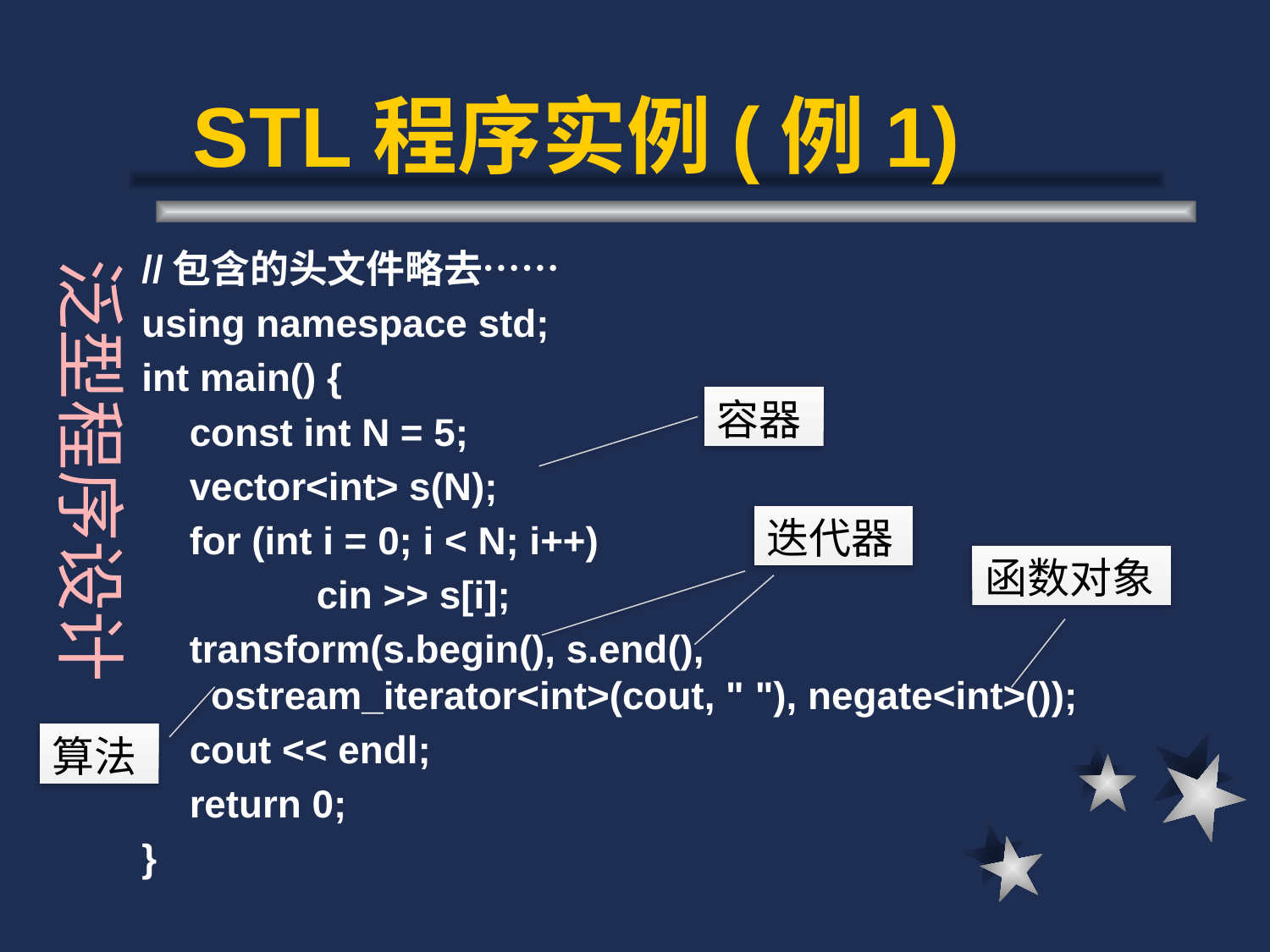

# STL程序实例(例1)
泛型程序设计
//包含的头文件略去……
using namespace std;
int main() {
	const int N = 5;
	vector<int> s(N);
 	for (int i = 0; i < N; i++)
		cin >> s[i];
	transform(s.begin(), s.end(),
  ostream_iterator<int>(cout, " "), negate<int>());
	cout << endl;
	return 0;
}
容器
迭代器
函数对象
算法
4